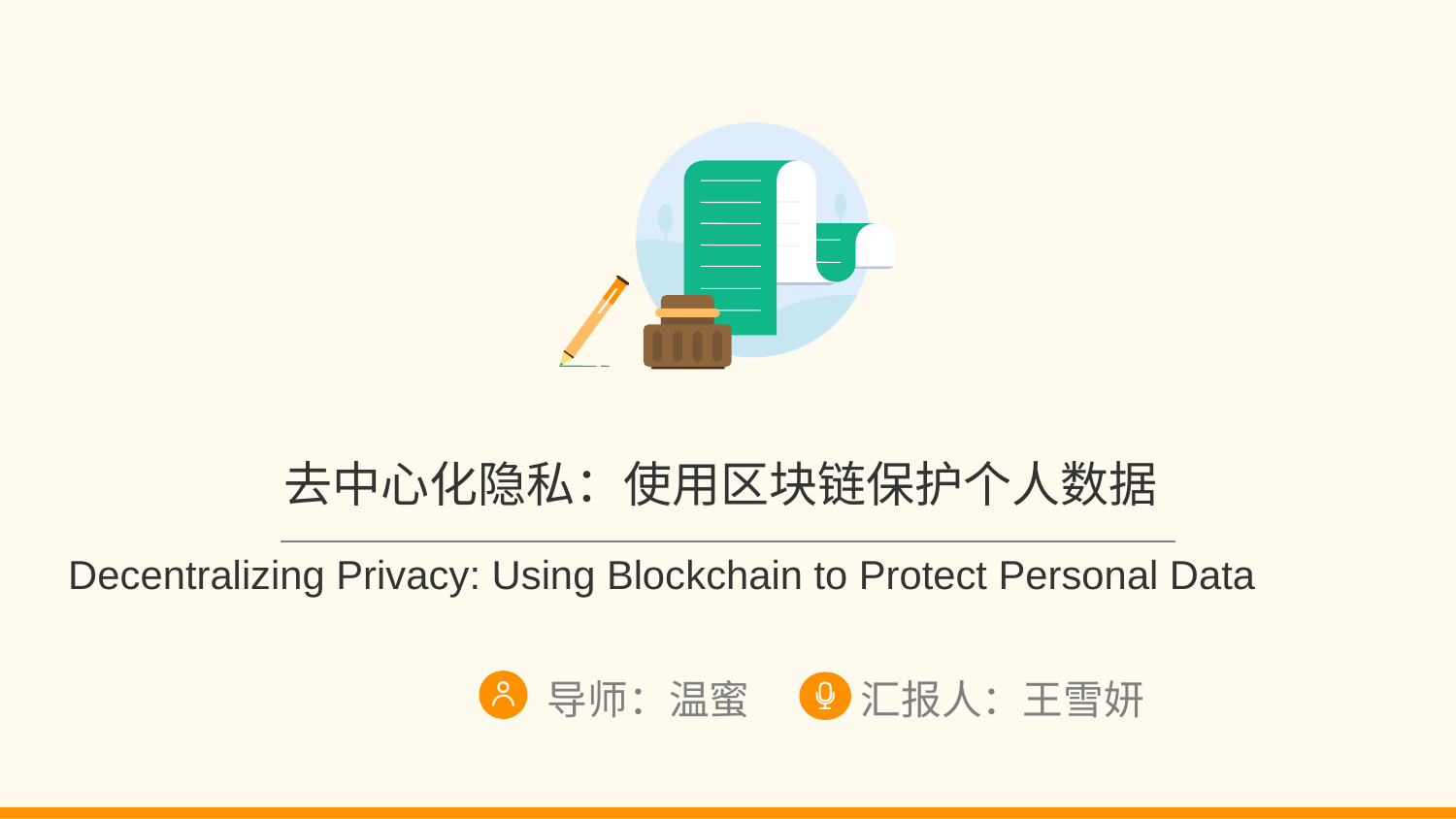

去中心化隐私：使用区块链保护个人数据
Decentralizing Privacy: Using Blockchain to Protect Personal Data
导师：温蜜
汇报人：王雪妍